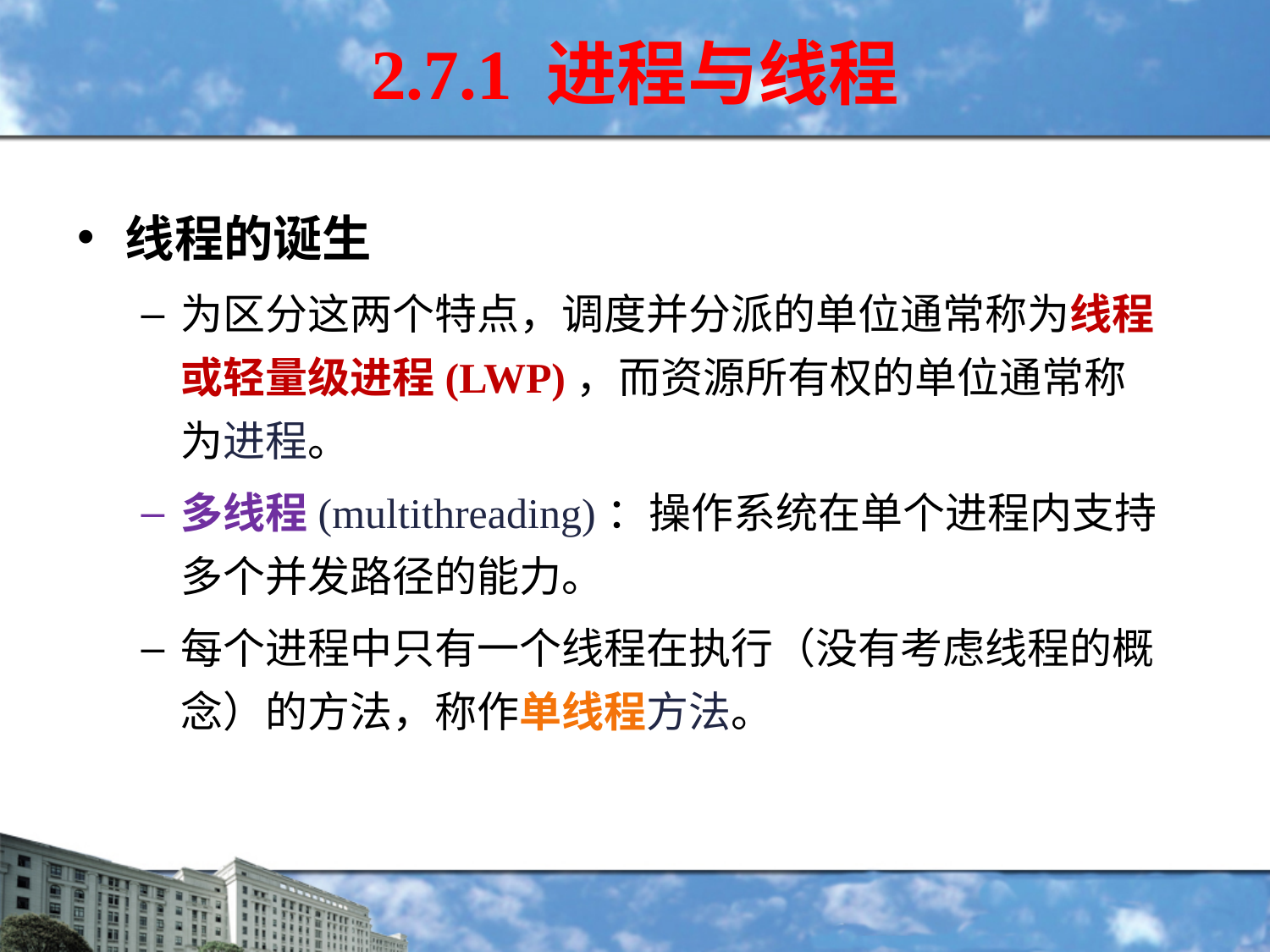

# 2.7.1 进程与线程
线程的诞生
为区分这两个特点，调度并分派的单位通常称为线程或轻量级进程(LWP)，而资源所有权的单位通常称为进程。
多线程(multithreading)：操作系统在单个进程内支持多个并发路径的能力。
每个进程中只有一个线程在执行（没有考虑线程的概念）的方法，称作单线程方法。